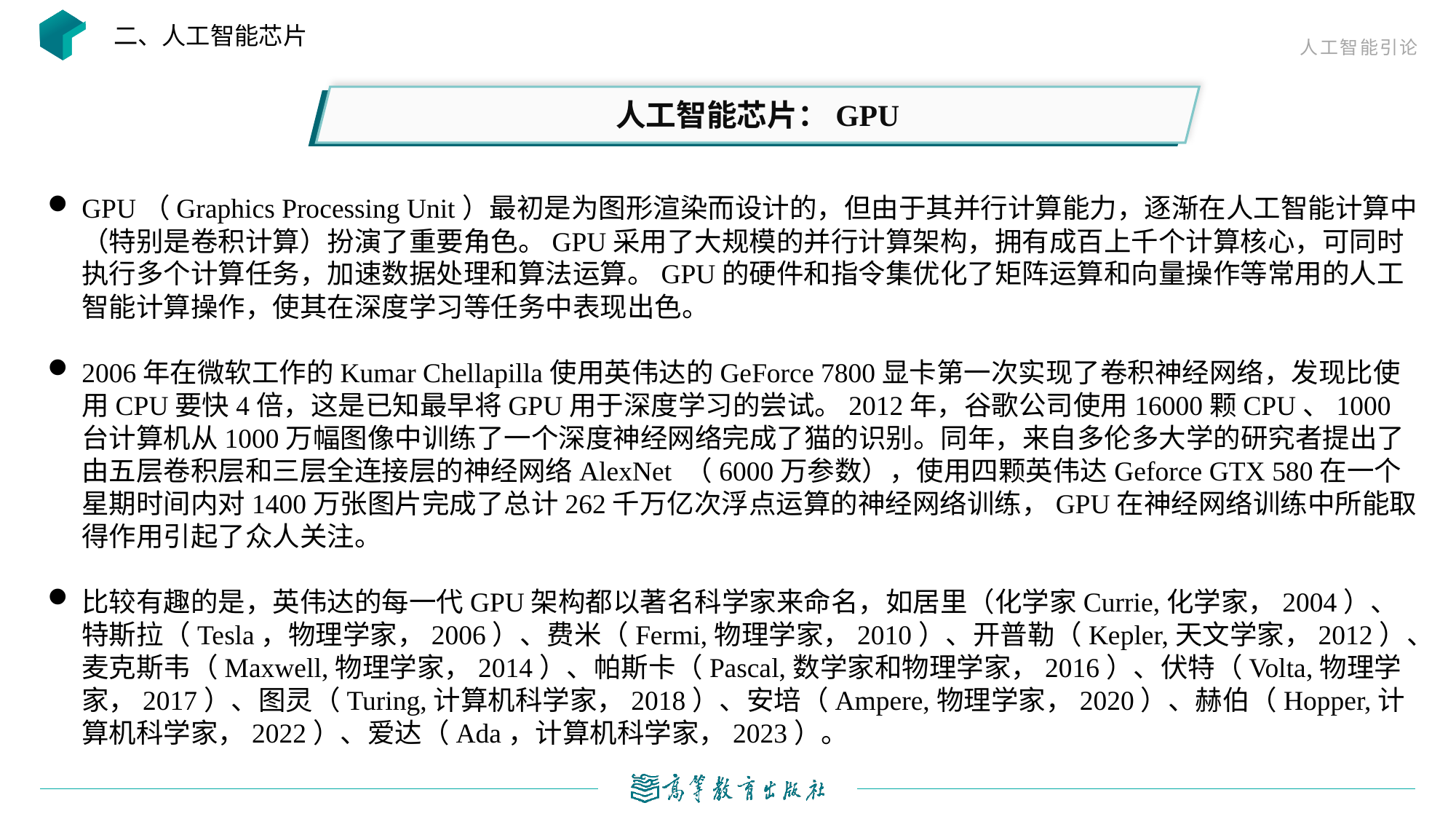

二、人工智能芯片

人工智能芯片：GPU
GPU（Graphics Processing Unit）最初是为图形渲染而设计的，但由于其并行计算能力，逐渐在人工智能计算中（特别是卷积计算）扮演了重要角色。GPU采用了大规模的并行计算架构，拥有成百上千个计算核心，可同时执行多个计算任务，加速数据处理和算法运算。GPU的硬件和指令集优化了矩阵运算和向量操作等常用的人工智能计算操作，使其在深度学习等任务中表现出色。

2006年在微软工作的Kumar Chellapilla使用英伟达的GeForce 7800显卡第一次实现了卷积神经网络，发现比使用CPU要快4倍，这是已知最早将GPU用于深度学习的尝试。2012年，谷歌公司使用16000颗CPU、1000台计算机从1000万幅图像中训练了一个深度神经网络完成了猫的识别。同年，来自多伦多大学的研究者提出了由五层卷积层和三层全连接层的神经网络AlexNet （6000万参数），使用四颗英伟达Geforce GTX 580在一个星期时间内对1400万张图片完成了总计262千万亿次浮点运算的神经网络训练，GPU在神经网络训练中所能取得作用引起了众人关注。

比较有趣的是，英伟达的每一代GPU架构都以著名科学家来命名，如居里（化学家Currie,化学家，2004）、特斯拉（Tesla，物理学家，2006）、费米（Fermi,物理学家，2010）、开普勒（Kepler,天文学家，2012）、麦克斯韦（Maxwell,物理学家，2014）、帕斯卡（Pascal,数学家和物理学家，2016）、伏特（Volta,物理学家，2017）、图灵（Turing,计算机科学家，2018）、安培（Ampere,物理学家，2020）、赫伯（Hopper,计算机科学家，2022）、爱达（Ada，计算机科学家，2023）。